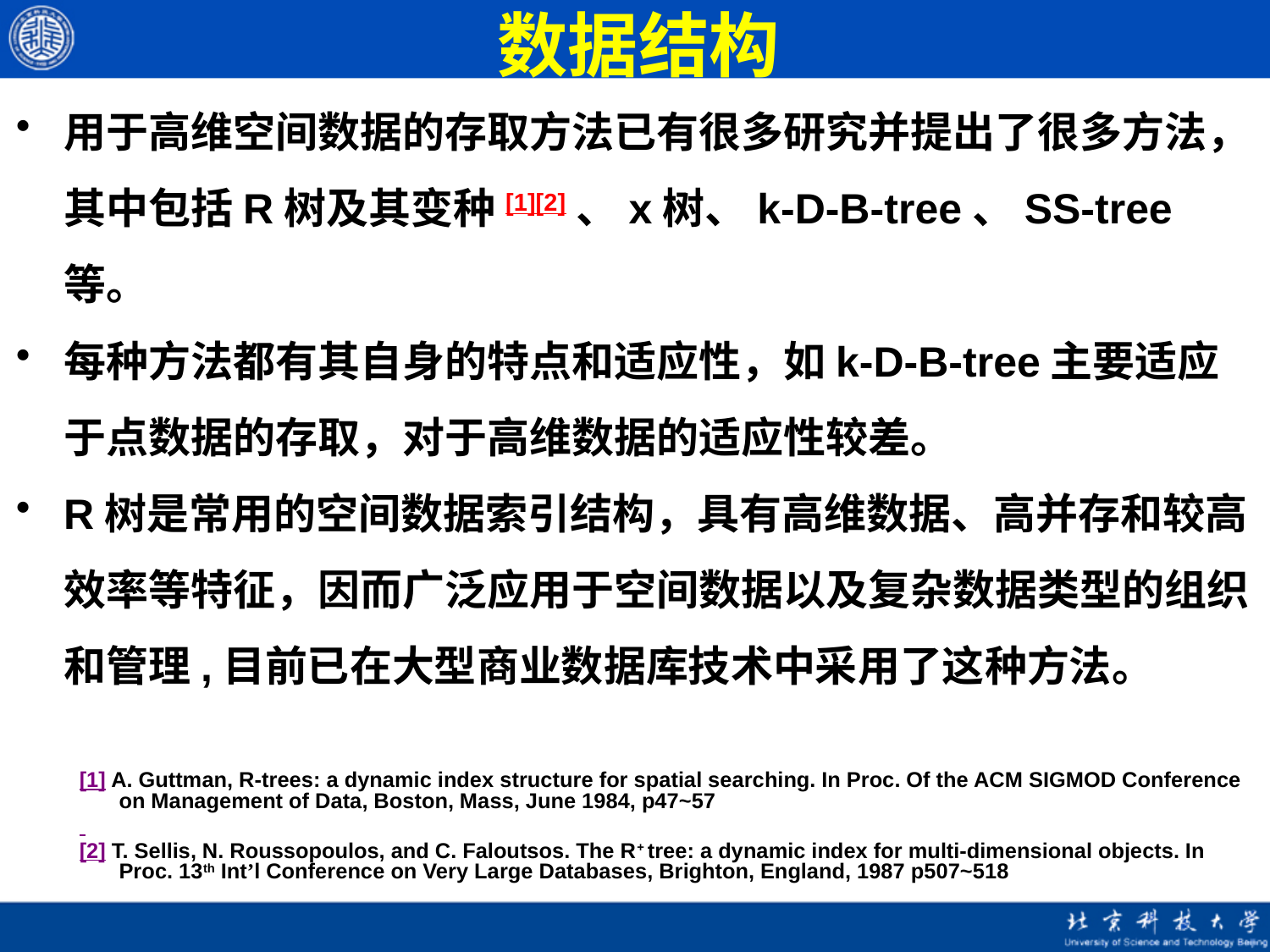

# 数据结构
用于高维空间数据的存取方法已有很多研究并提出了很多方法，其中包括R树及其变种[1][2]、x树、k-D-B-tree、SS-tree等。
每种方法都有其自身的特点和适应性，如k-D-B-tree主要适应于点数据的存取，对于高维数据的适应性较差。
R树是常用的空间数据索引结构，具有高维数据、高并存和较高效率等特征，因而广泛应用于空间数据以及复杂数据类型的组织和管理,目前已在大型商业数据库技术中采用了这种方法。

[1] A. Guttman, R-trees: a dynamic index structure for spatial searching. In Proc. Of the ACM SIGMOD Conference on Management of Data, Boston, Mass, June 1984, p47~57

[2] T. Sellis, N. Roussopoulos, and C. Faloutsos. The R+ tree: a dynamic index for multi-dimensional objects. In Proc. 13th Int’l Conference on Very Large Databases, Brighton, England, 1987 p507~518